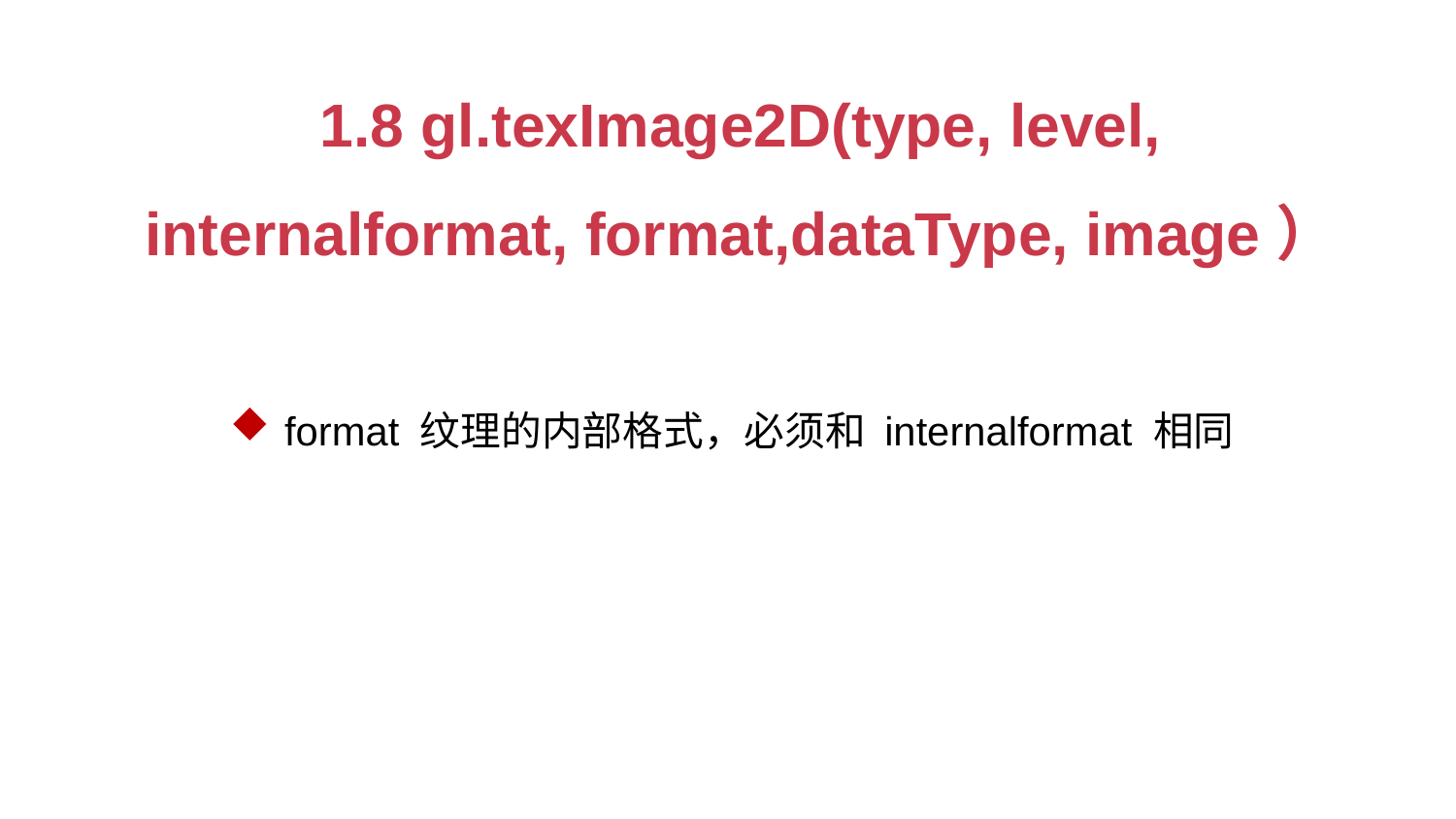

1.8 gl.texImage2D(type, level, internalformat, format,dataType, image）
format 纹理的内部格式，必须和 internalformat 相同